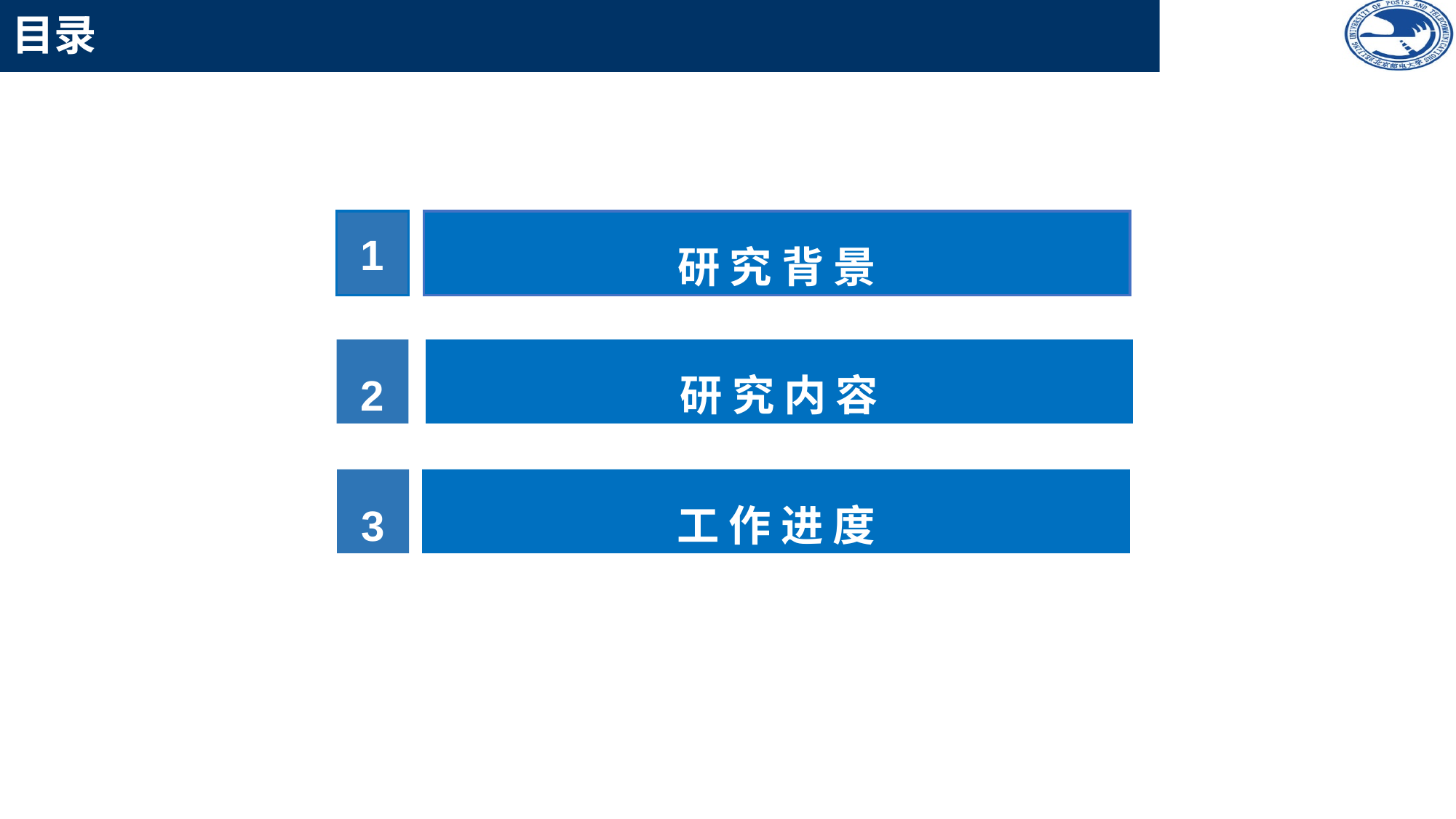

目录
1
研 究 背 景
研 究 内 容
2
工 作 进 度
3